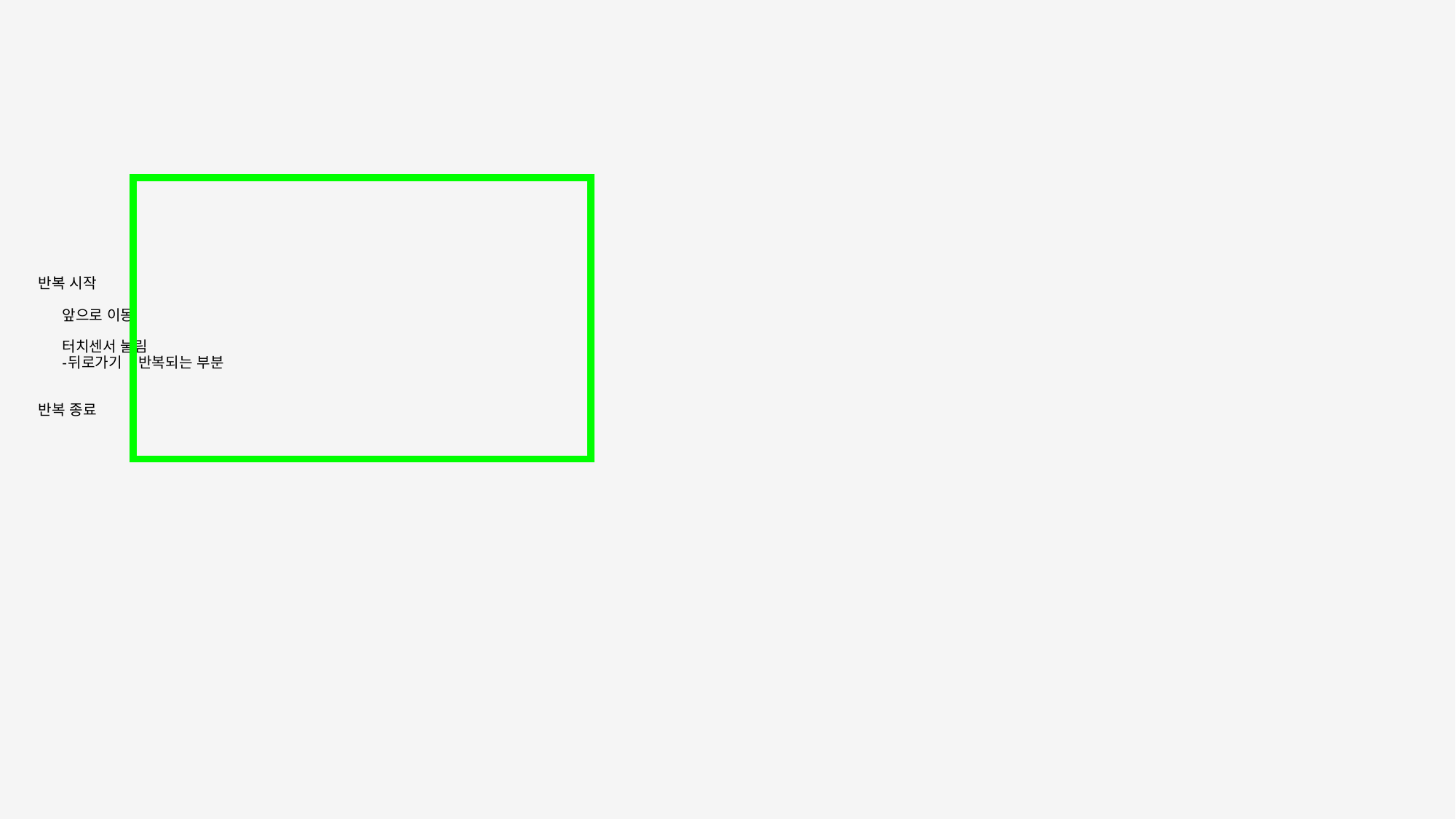

# 반복 시작 앞으로 이동 터치센서 눌림 -뒤로가기 	 반복되는 부분 반복 종료